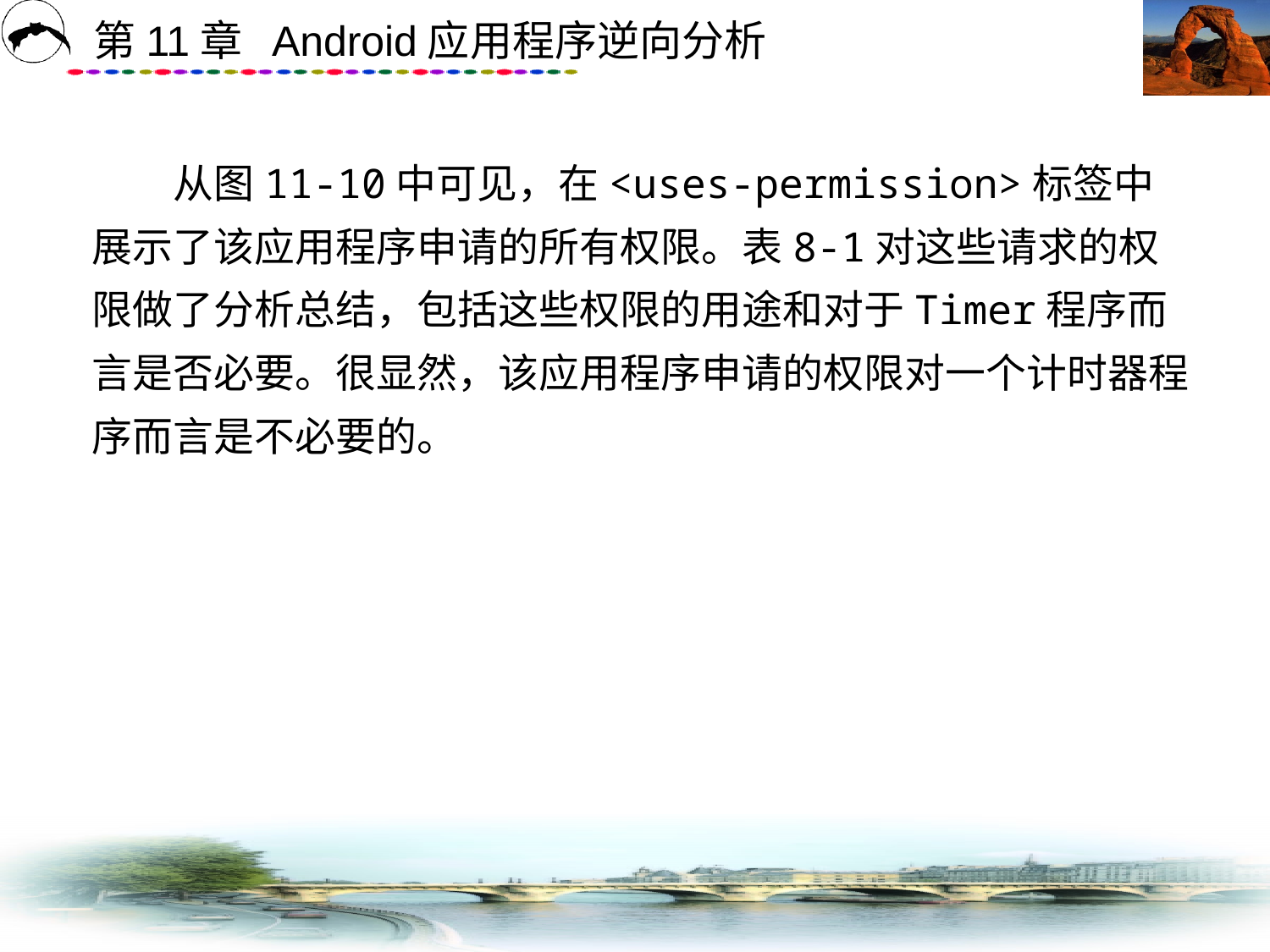

# 从图11-10中可见，在<uses-permission>标签中展示了该应用程序申请的所有权限。表8-1对这些请求的权限做了分析总结，包括这些权限的用途和对于Timer程序而言是否必要。很显然，该应用程序申请的权限对一个计时器程序而言是不必要的。